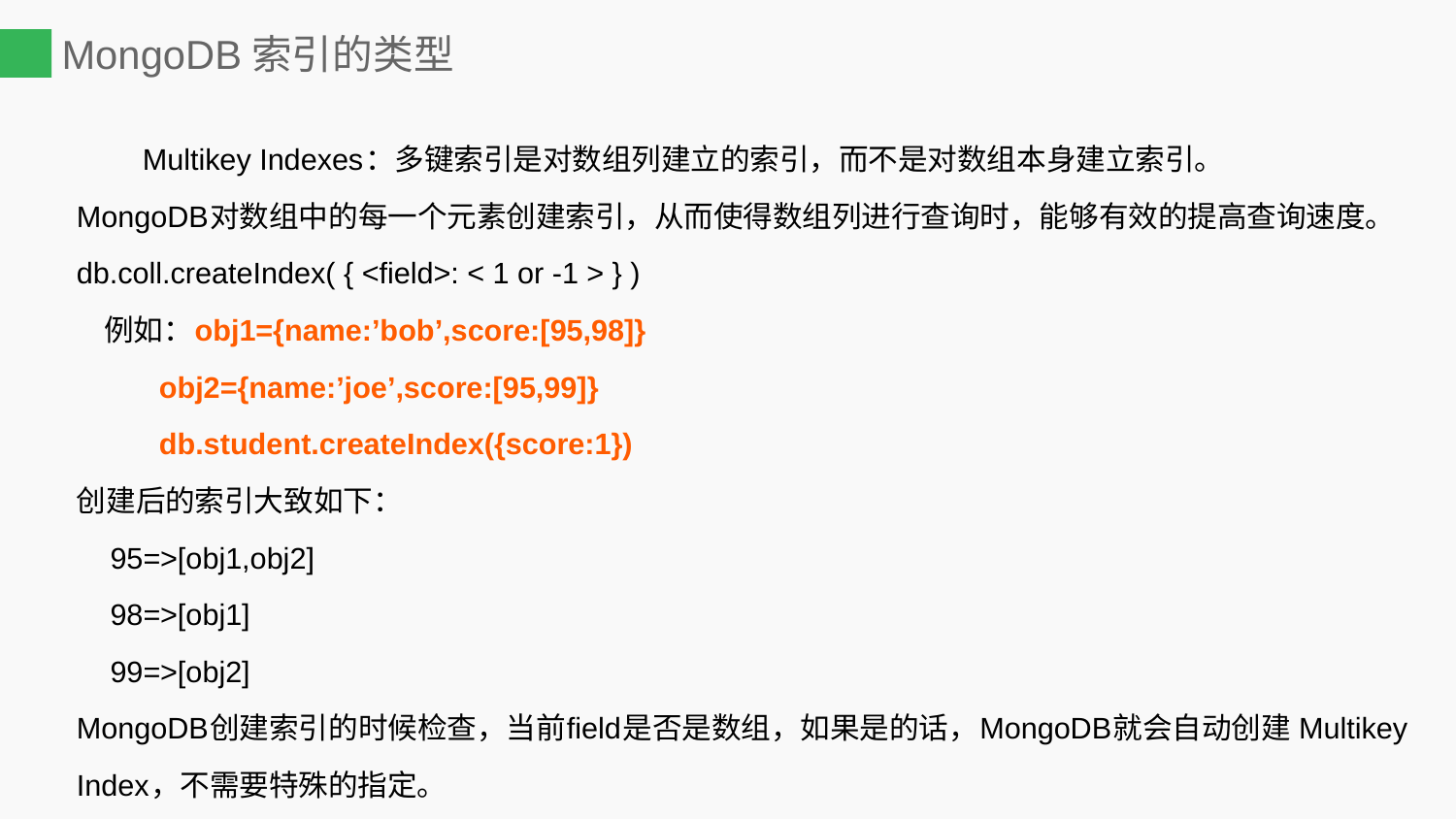

# MongoDB索引的类型
        Multikey Indexes：多键索引是对数组列建立的索引，而不是对数组本身建立索引。
MongoDB对数组中的每一个元素创建索引，从而使得数组列进行查询时，能够有效的提高查询速度。
db.coll.createIndex( { <field>: < 1 or -1 > } )
    例如：obj1={name:’bob’,score:[95,98]}
          obj2={name:’joe’,score:[95,99]}
          db.student.createIndex({score:1})
创建后的索引大致如下：
  	95=>[obj1,obj2]
  	98=>[obj1]
  	99=>[obj2]
MongoDB创建索引的时候检查，当前field是否是数组，如果是的话，MongoDB就会自动创建 Multikey Index，不需要特殊的指定。